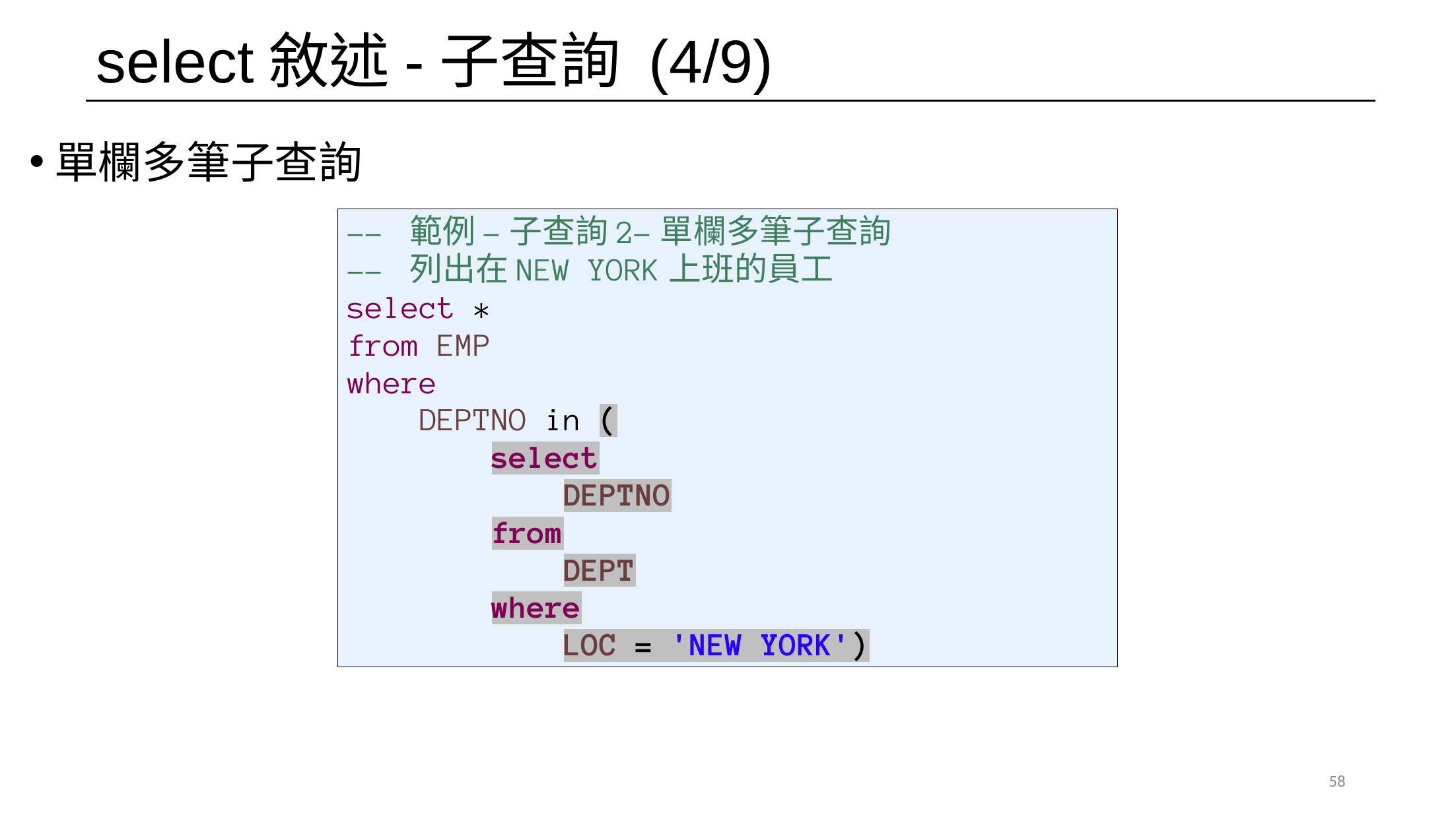

# select敘述-子查詢 (4/9)
單欄多筆子查詢
-- 範例-子查詢2-單欄多筆子查詢
-- 列出在NEW YORK上班的員工
select *
from EMP
where
    DEPTNO in (
        select
            DEPTNO
        from
            DEPT
        where
            LOC = 'NEW YORK')
58